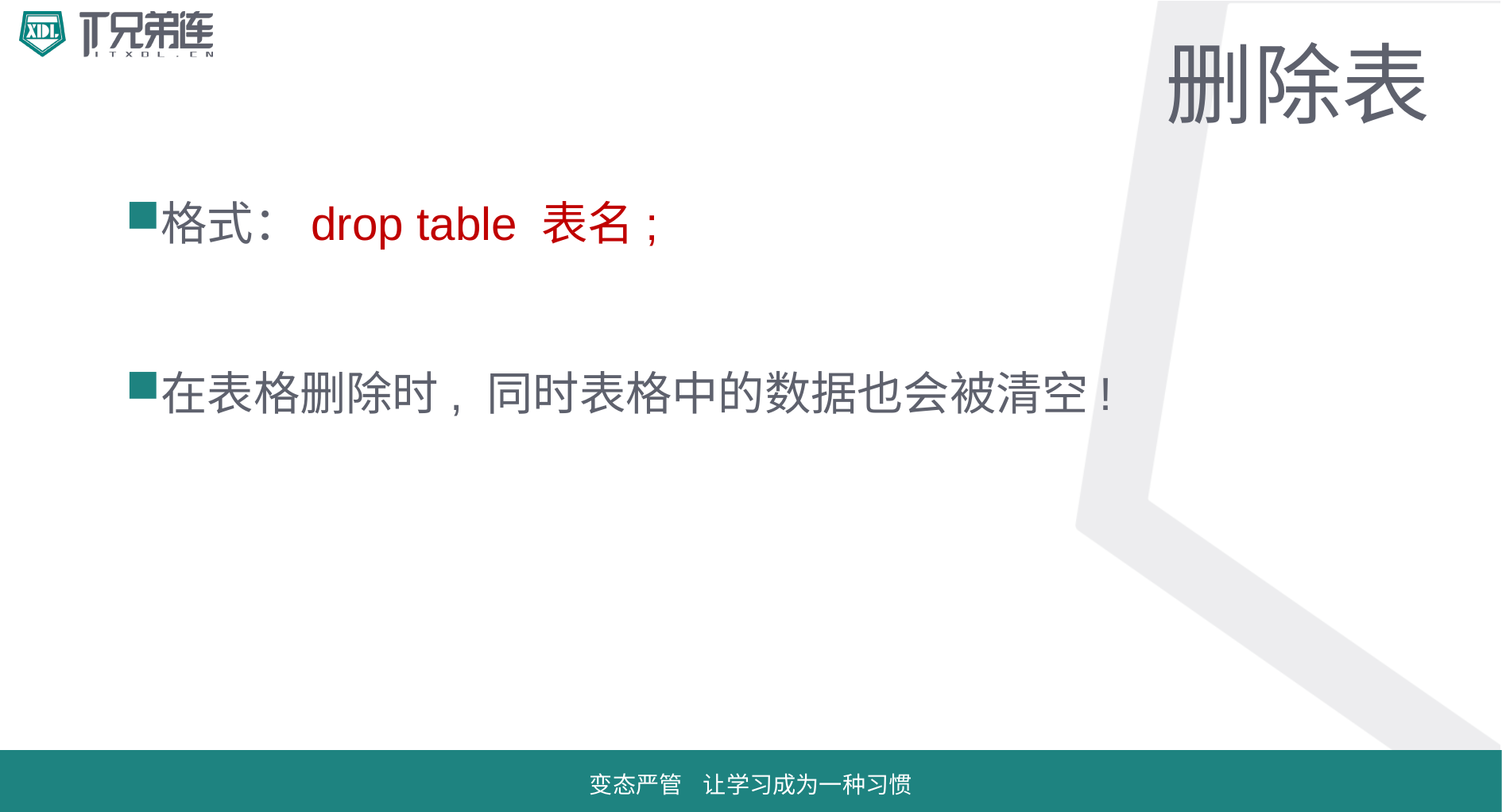

# 删除表
格式：drop table 表名;

在表格删除时, 同时表格中的数据也会被清空!